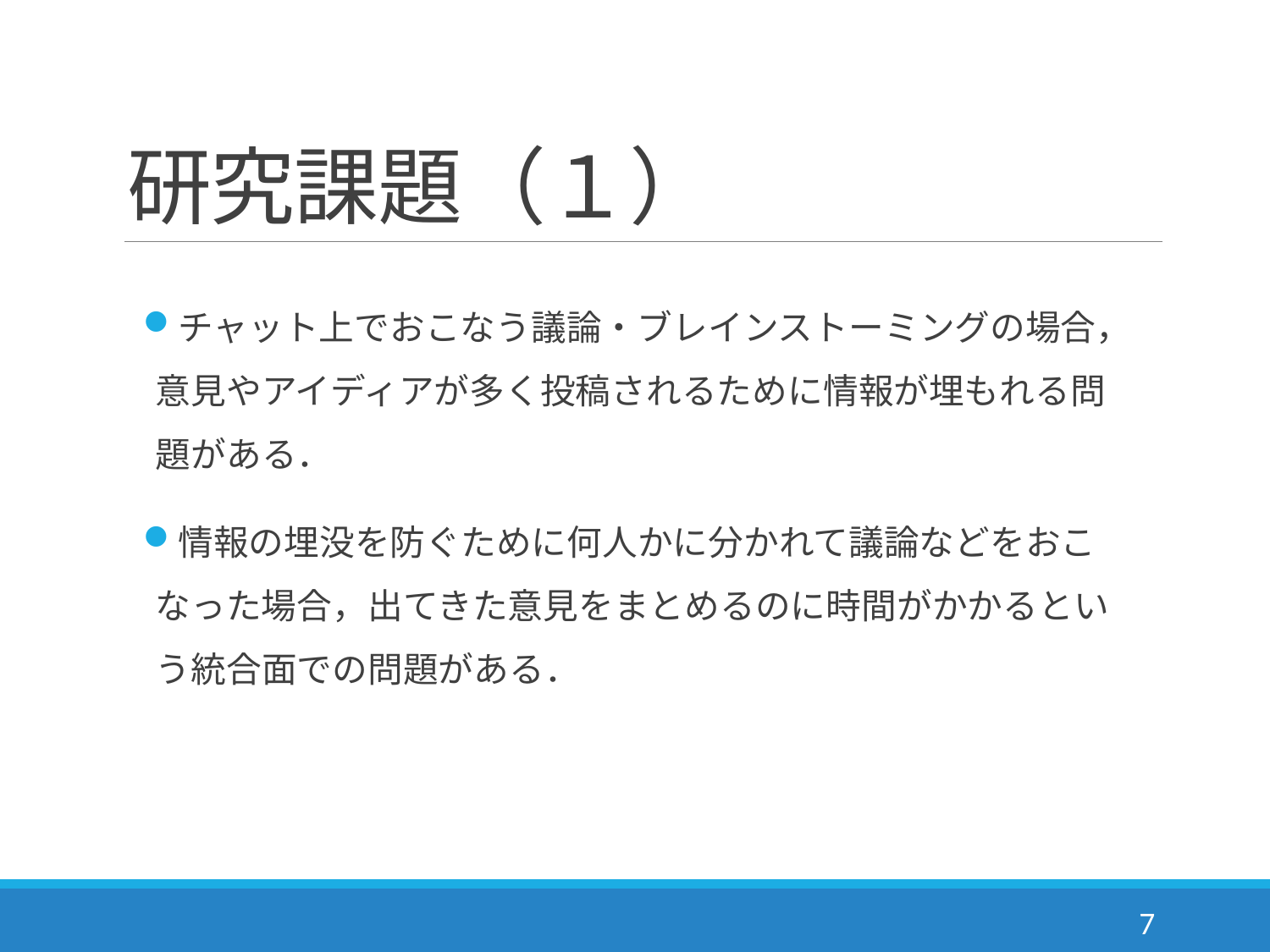

# 研究課題（１）
チャット上でおこなう議論・ブレインストーミングの場合，意見やアイディアが多く投稿されるために情報が埋もれる問題がある．
情報の埋没を防ぐために何人かに分かれて議論などをおこなった場合，出てきた意見をまとめるのに時間がかかるという統合面での問題がある．
7